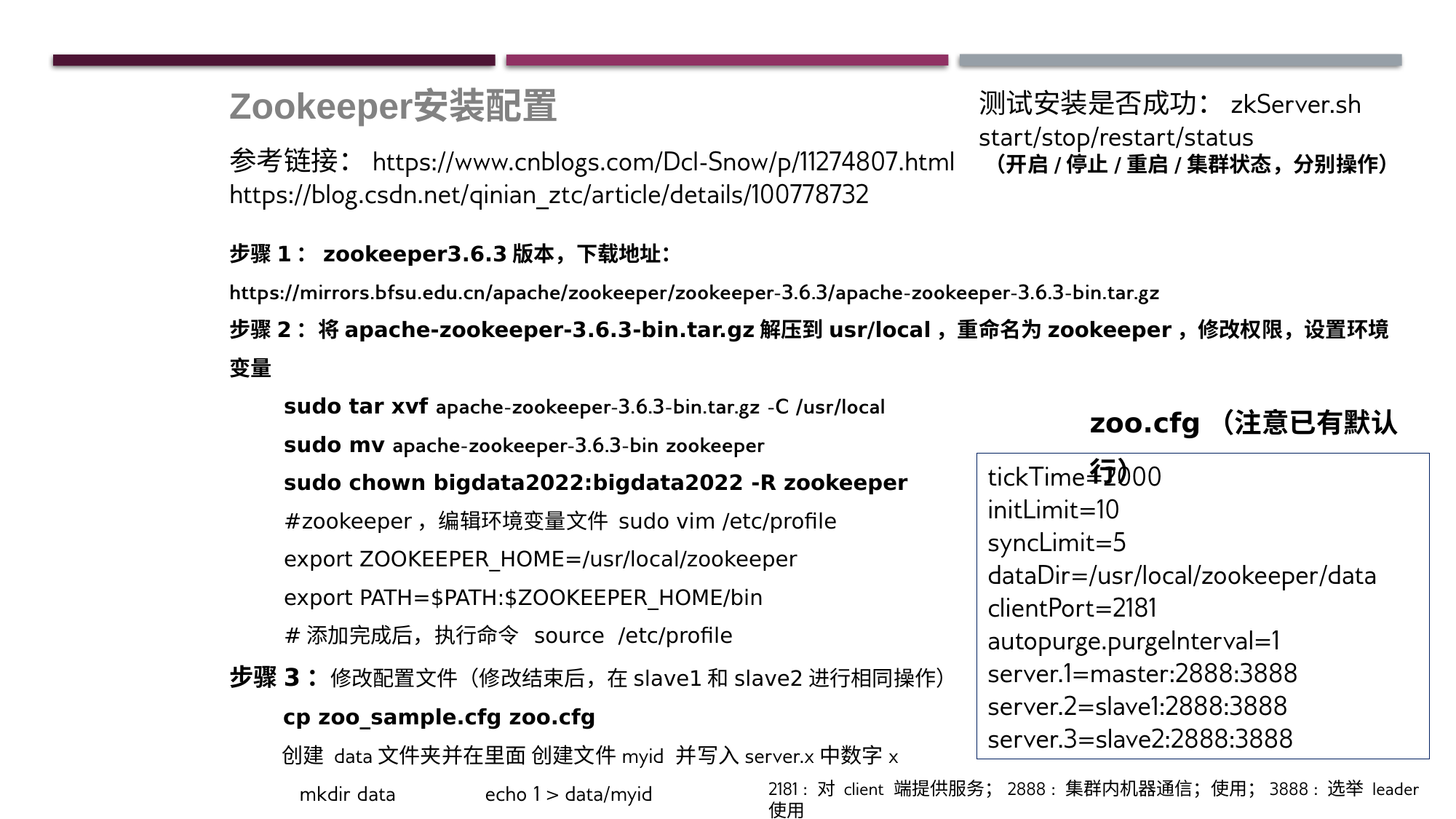

Zookeeper安装配置
测试安装是否成功：zkServer.sh
start/stop/restart/status
（开启/停止/重启/集群状态，分别操作）
参考链接：https://www.cnblogs.com/Dcl-Snow/p/11274807.html
https://blog.csdn.net/qinian_ztc/article/details/100778732

步骤1：zookeeper3.6.3版本，下载地址：
https://mirrors.bfsu.edu.cn/apache/zookeeper/zookeeper-3.6.3/apache-zookeeper-3.6.3-bin.tar.gz
步骤2：将apache-zookeeper-3.6.3-bin.tar.gz解压到usr/local，重命名为zookeeper，修改权限，设置环境变量
sudo tar xvf apache-zookeeper-3.6.3-bin.tar.gz -C /usr/local
sudo mv apache-zookeeper-3.6.3-bin zookeeper
sudo chown bigdata2022:bigdata2022 -R zookeeper
#zookeeper，编辑环境变量文件 sudo vim /etc/profile
export ZOOKEEPER_HOME=/usr/local/zookeeper
export PATH=$PATH:$ZOOKEEPER_HOME/bin
#添加完成后，执行命令  source  /etc/profile
步骤3：修改配置文件（修改结束后，在slave1和slave2进行相同操作）
        cp zoo_sample.cfg zoo.cfg
          创建 data文件夹并在里面 创建文件myid 并写入server.x中数字x
           mkdir data              echo 1 > data/myid
zoo.cfg（注意已有默认行）
tickTime=2000
initLimit=10
syncLimit=5
dataDir=/usr/local/zookeeper/data
clientPort=2181
autopurge.purgeInterval=1
server.1=master:2888:3888
server.2=slave1:2888:3888
server.3=slave2:2888:3888
2181 : 对 client 端提供服务；2888 : 集群内机器通信；使用；3888 : 选举 leader 使用